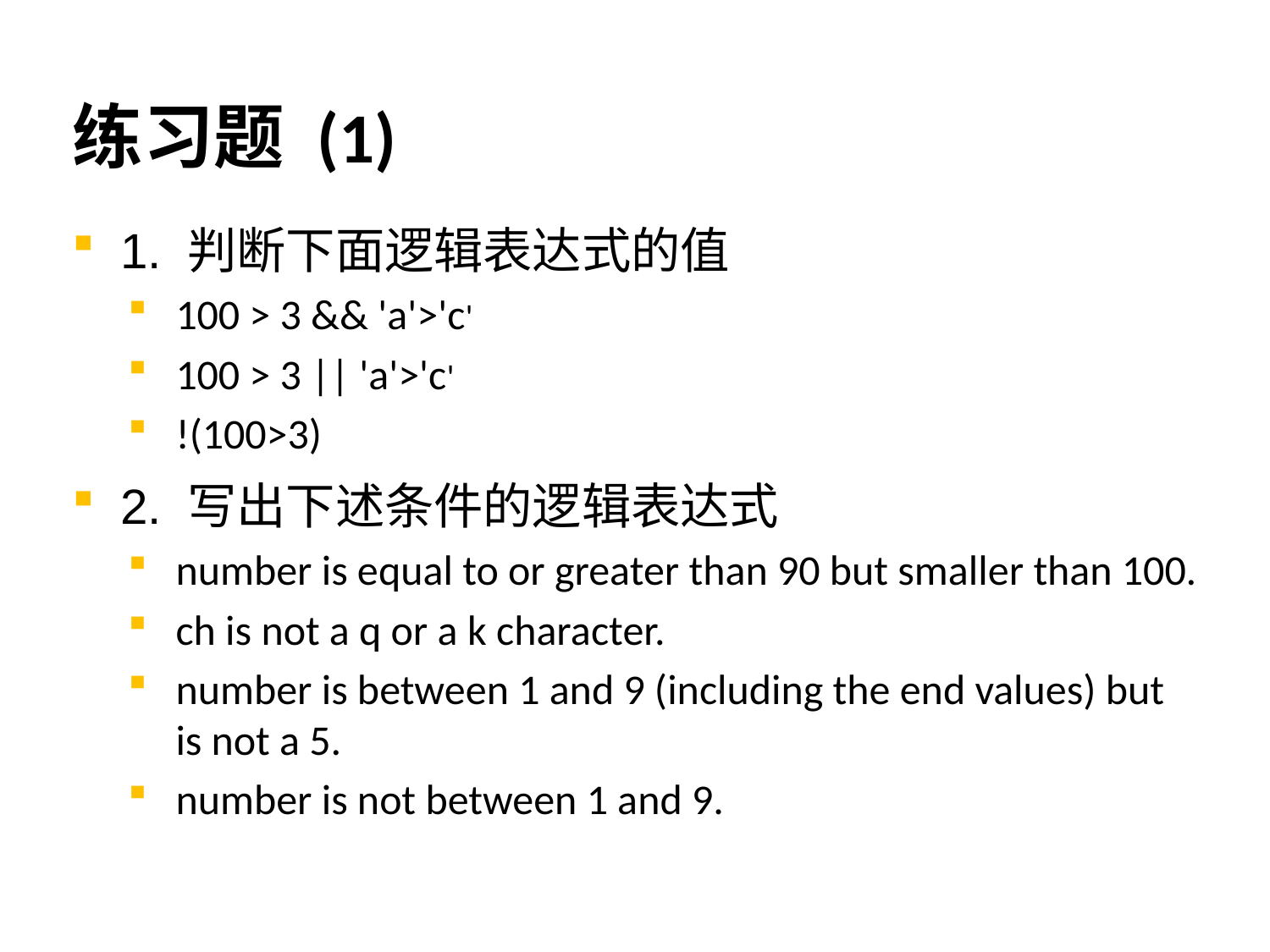

# 练习题 (1)
1. 判断下面逻辑表达式的值
100 > 3 && 'a'>'c'
100 > 3 || 'a'>'c'
!(100>3)
2. 写出下述条件的逻辑表达式
number is equal to or greater than 90 but smaller than 100.
ch is not a q or a k character.
number is between 1 and 9 (including the end values) but is not a 5.
number is not between 1 and 9.